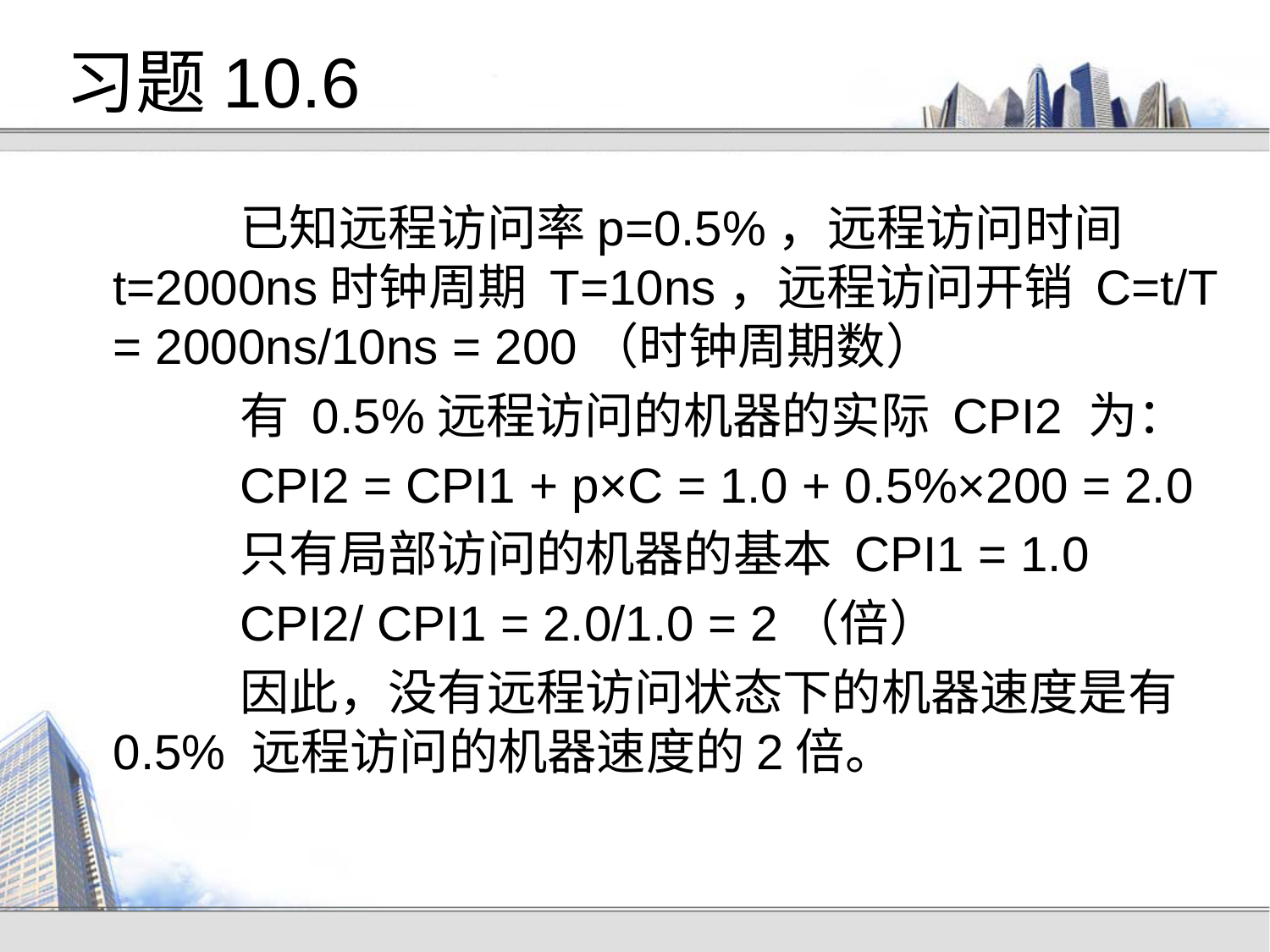

# 习题10.6
		已知远程访问率p=0.5%，远程访问时间t=2000ns时钟周期 T=10ns，远程访问开销 C=t/T = 2000ns/10ns = 200（时钟周期数）
		有 0.5%远程访问的机器的实际 CPI2 为：
		CPI2 = CPI1 + p×C = 1.0 + 0.5%×200 = 2.0
		只有局部访问的机器的基本 CPI1 = 1.0
		CPI2/ CPI1 = 2.0/1.0 = 2（倍）
		因此，没有远程访问状态下的机器速度是有0.5% 远程访问的机器速度的2倍。